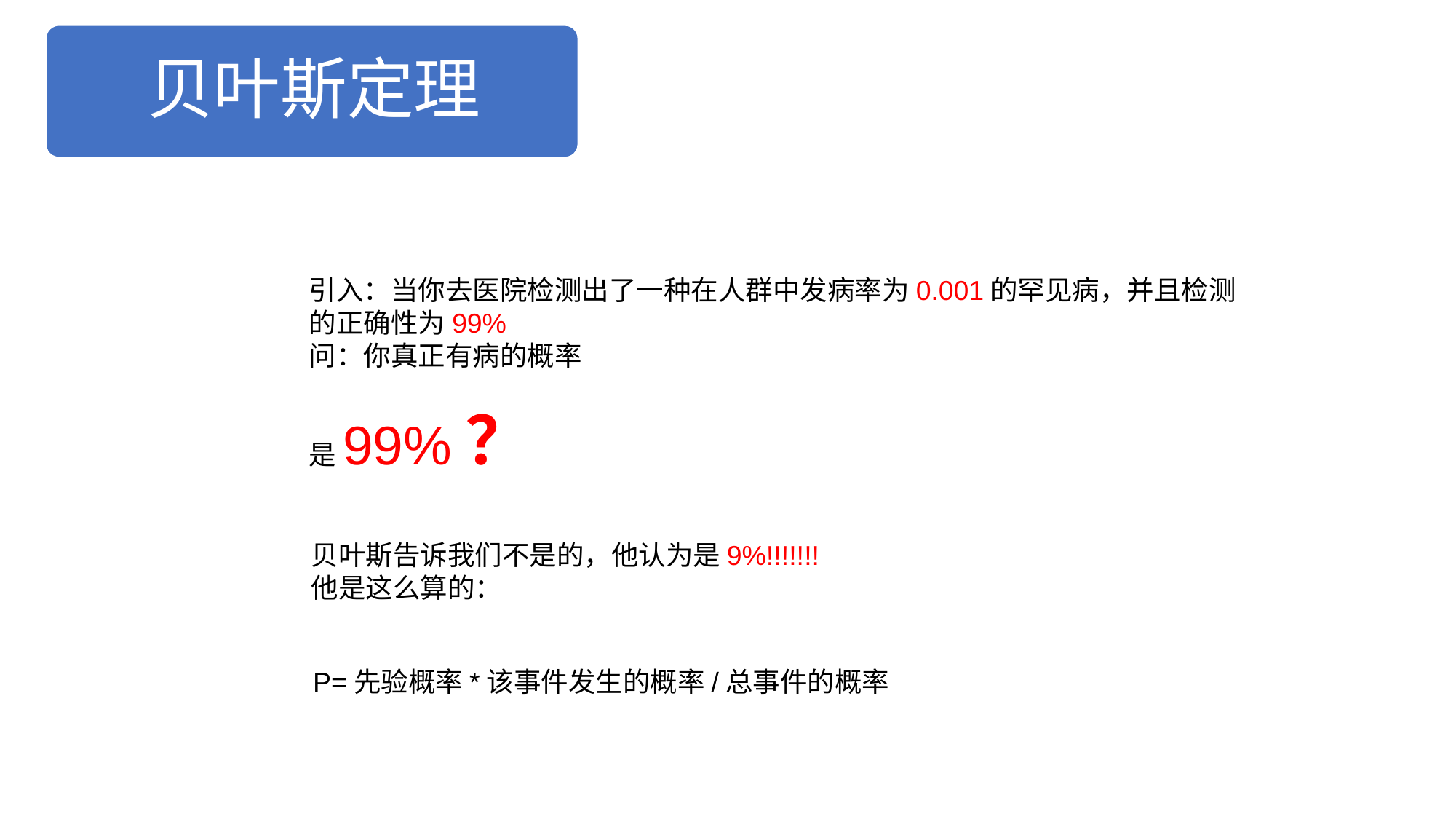

贝叶斯定理
引入：当你去医院检测出了一种在人群中发病率为0.001的罕见病，并且检测的正确性为99%
问：你真正有病的概率
是99%？
贝叶斯告诉我们不是的，他认为是9%!!!!!!!
他是这么算的：
P=先验概率*该事件发生的概率/总事件的概率